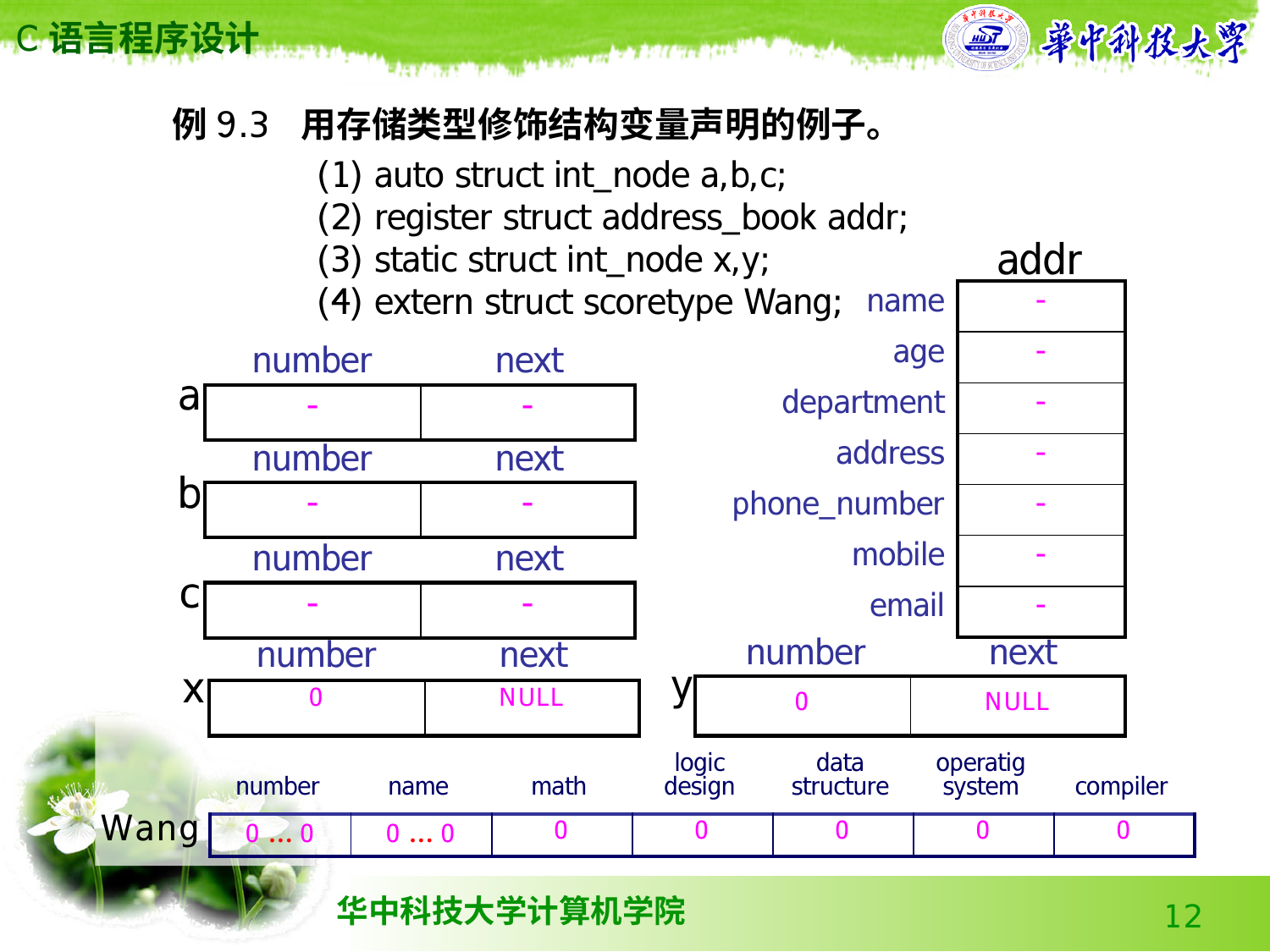

例9.3  用存储类型修饰结构变量声明的例子。
(1) auto struct int_node a,b,c;
(2) register struct address_book addr;
(3) static struct int_node x,y;
(4) extern struct scoretype Wang;
addr
| name | - |
| --- | --- |
| age | - |
| department | - |
| address | - |
| phone\_number | - |
| mobile | - |
| email | - |
| number | next |
| --- | --- |
a
| - | - |
| --- | --- |
| number | next |
| --- | --- |
b
| - | - |
| --- | --- |
| number | next |
| --- | --- |
c
| - | - |
| --- | --- |
| number | next |
| --- | --- |
| number | next |
| --- | --- |
y
x
| 0 | NULL |
| --- | --- |
| 0 | NULL |
| --- | --- |

| number | name | math | logic design | data structure | operatig system | compiler |
| --- | --- | --- | --- | --- | --- | --- |
Wang
| 0 … 0 | 0 … 0 | 0 | 0 | 0 | 0 | 0 |
| --- | --- | --- | --- | --- | --- | --- |
12